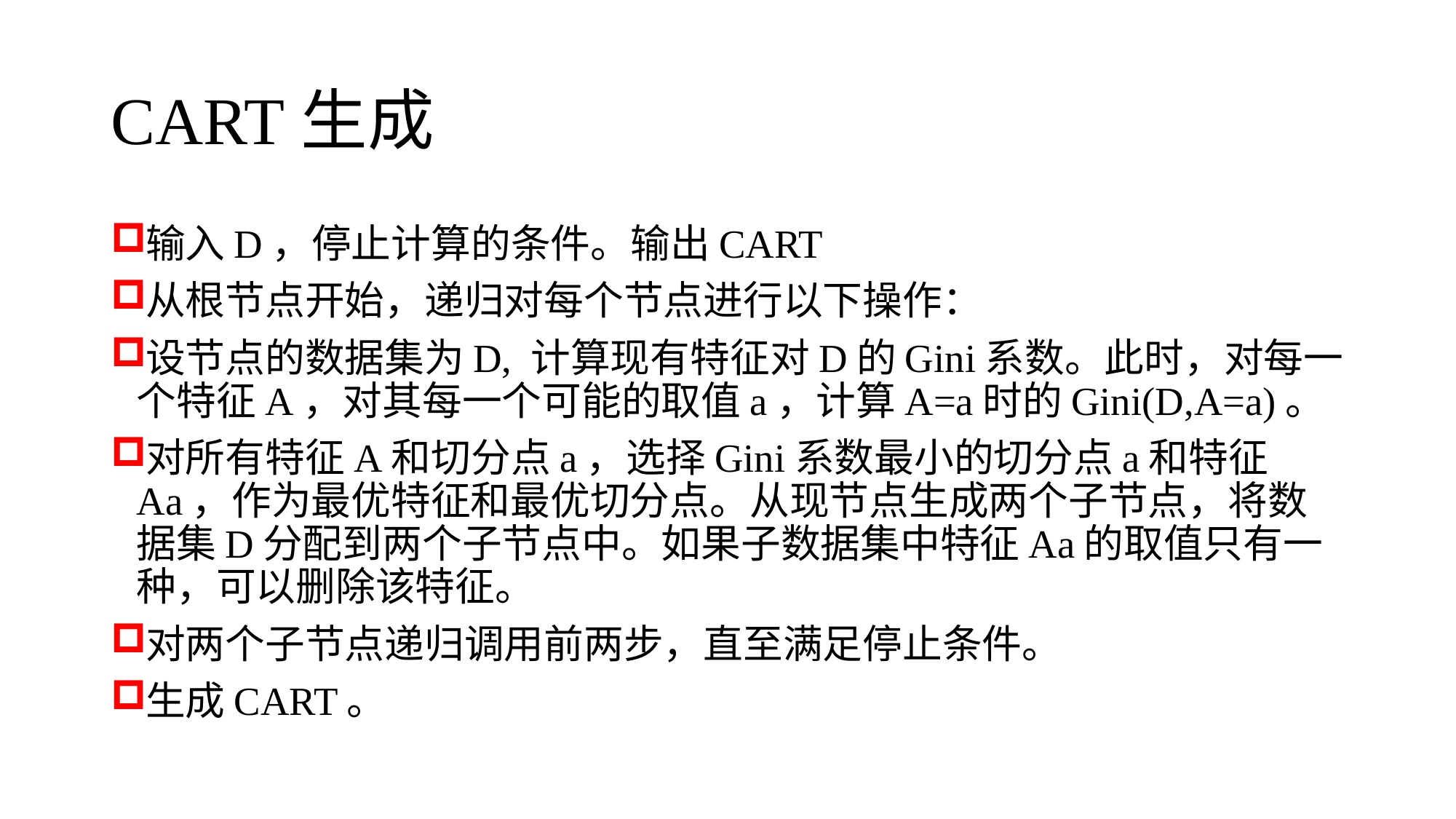

# CART生成
输入D，停止计算的条件。输出CART
从根节点开始，递归对每个节点进行以下操作：
设节点的数据集为D, 计算现有特征对D的Gini系数。此时，对每一个特征A，对其每一个可能的取值a，计算A=a时的Gini(D,A=a)。
对所有特征A和切分点a，选择Gini系数最小的切分点a和特征Aa，作为最优特征和最优切分点。从现节点生成两个子节点，将数据集D分配到两个子节点中。如果子数据集中特征Aa的取值只有一种，可以删除该特征。
对两个子节点递归调用前两步，直至满足停止条件。
生成CART。